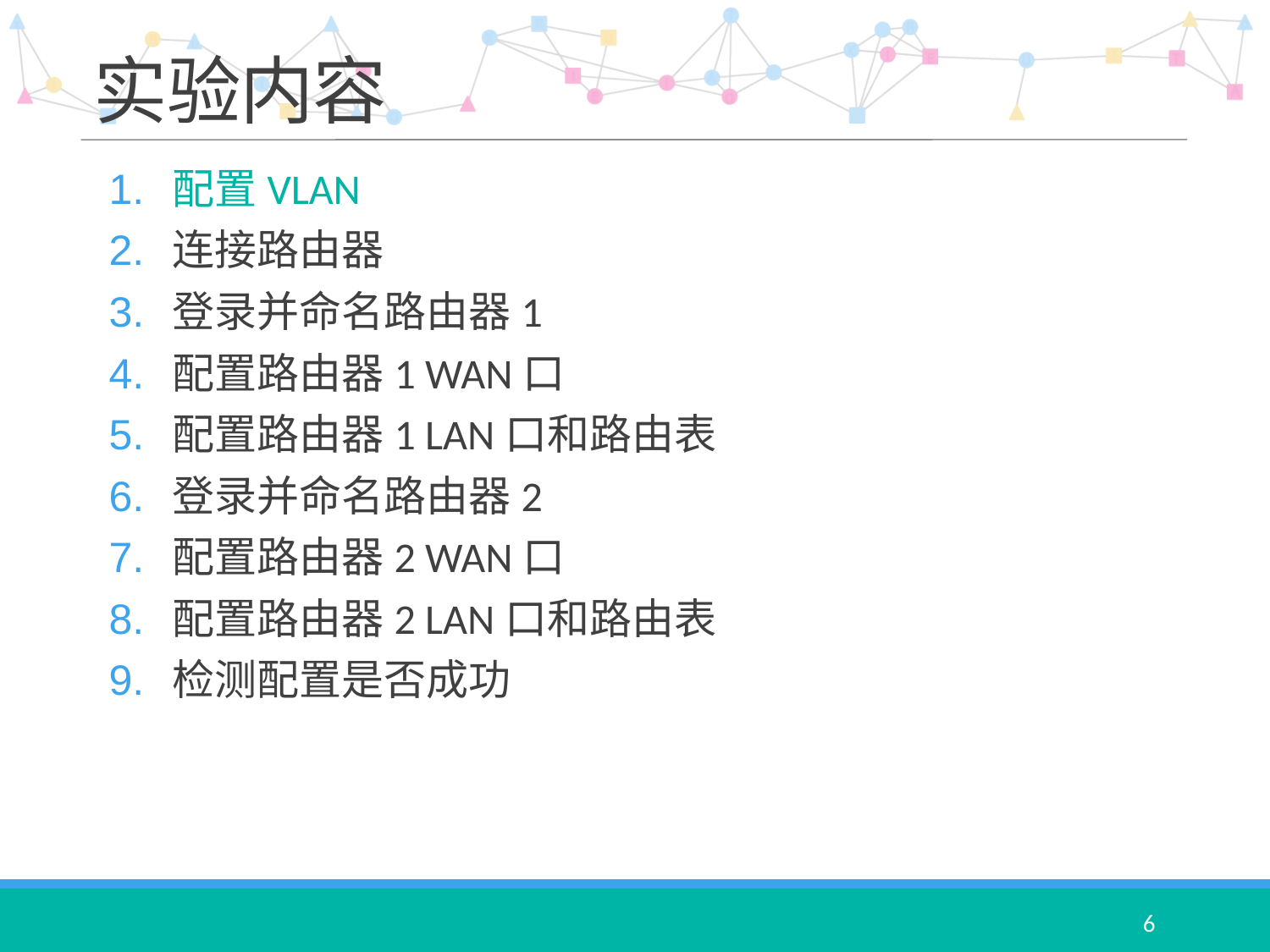

# 实验内容
配置VLAN
连接路由器
登录并命名路由器1
配置路由器1 WAN口
配置路由器1 LAN口和路由表
登录并命名路由器2
配置路由器2 WAN口
配置路由器2 LAN口和路由表
检测配置是否成功
6